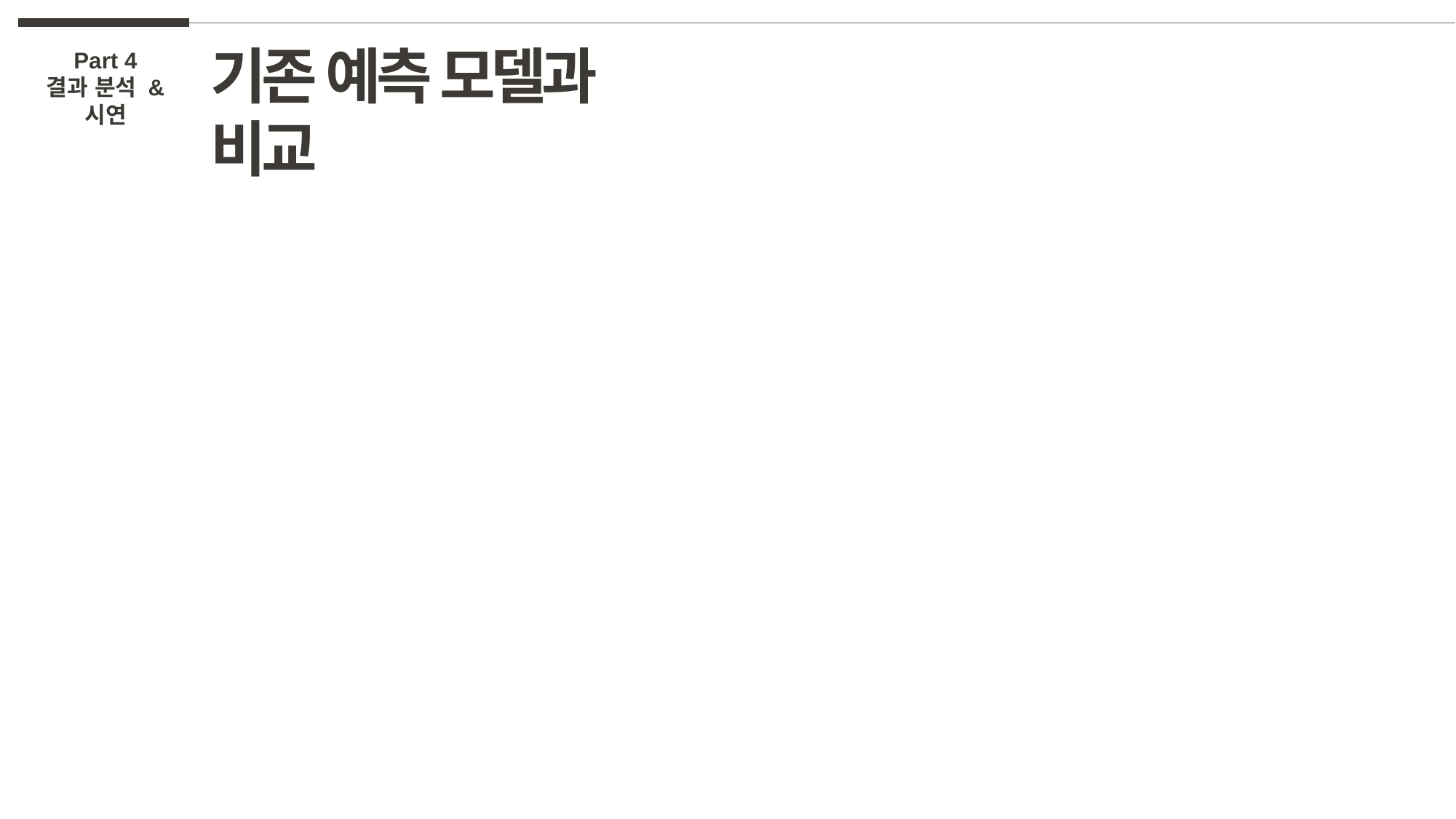

기존 예측 모델과 비교
Part 4
결과 분석 & 시연